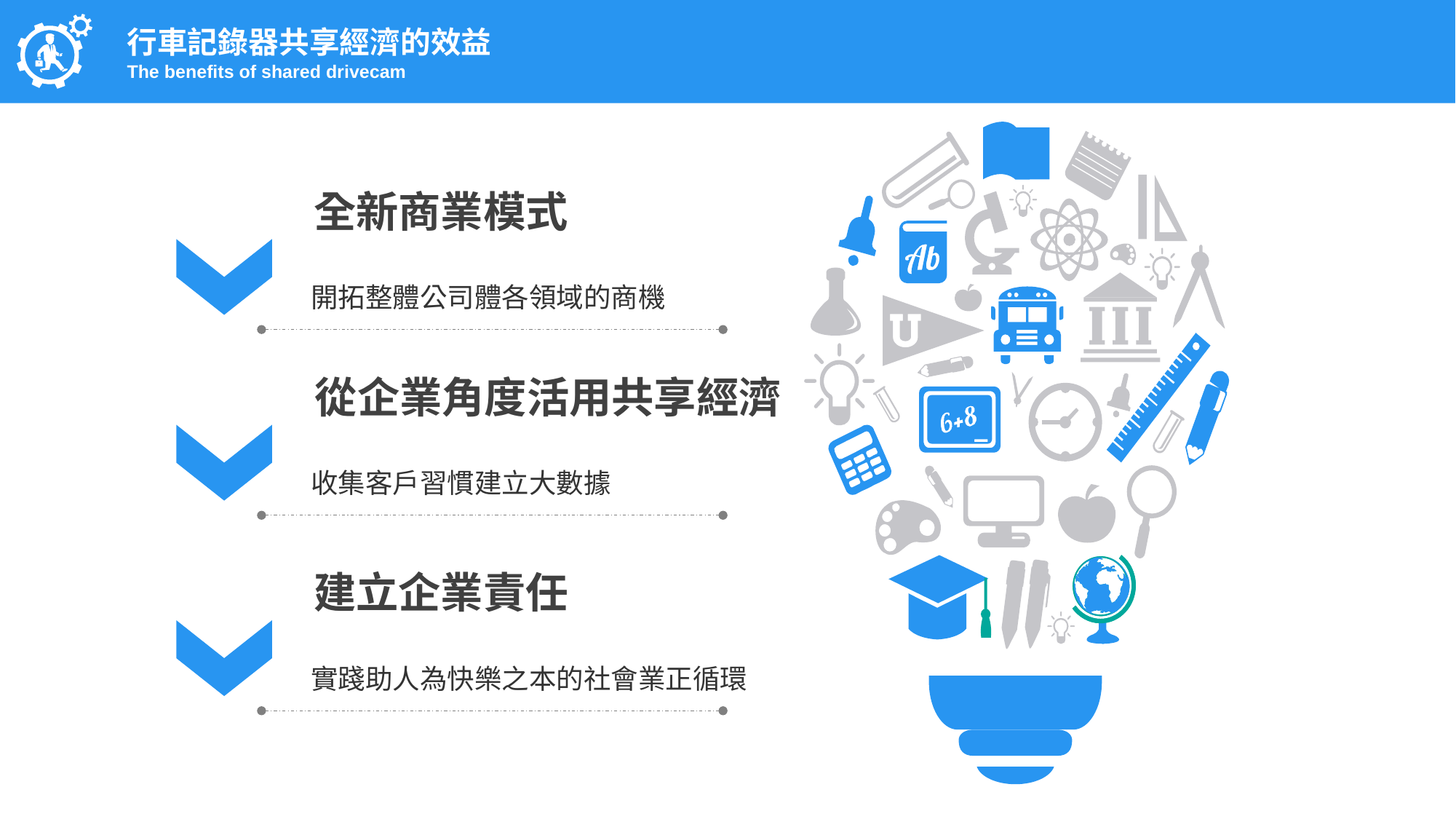

行車記錄器共享經濟的效益
The benefits of shared drivecam

全新商業模式

開拓整體公司體各領域的商機

從企業角度活用共享經濟

收集客戶習慣建立大數據

建立企業責任

實踐助人為快樂之本的社會業正循環

19